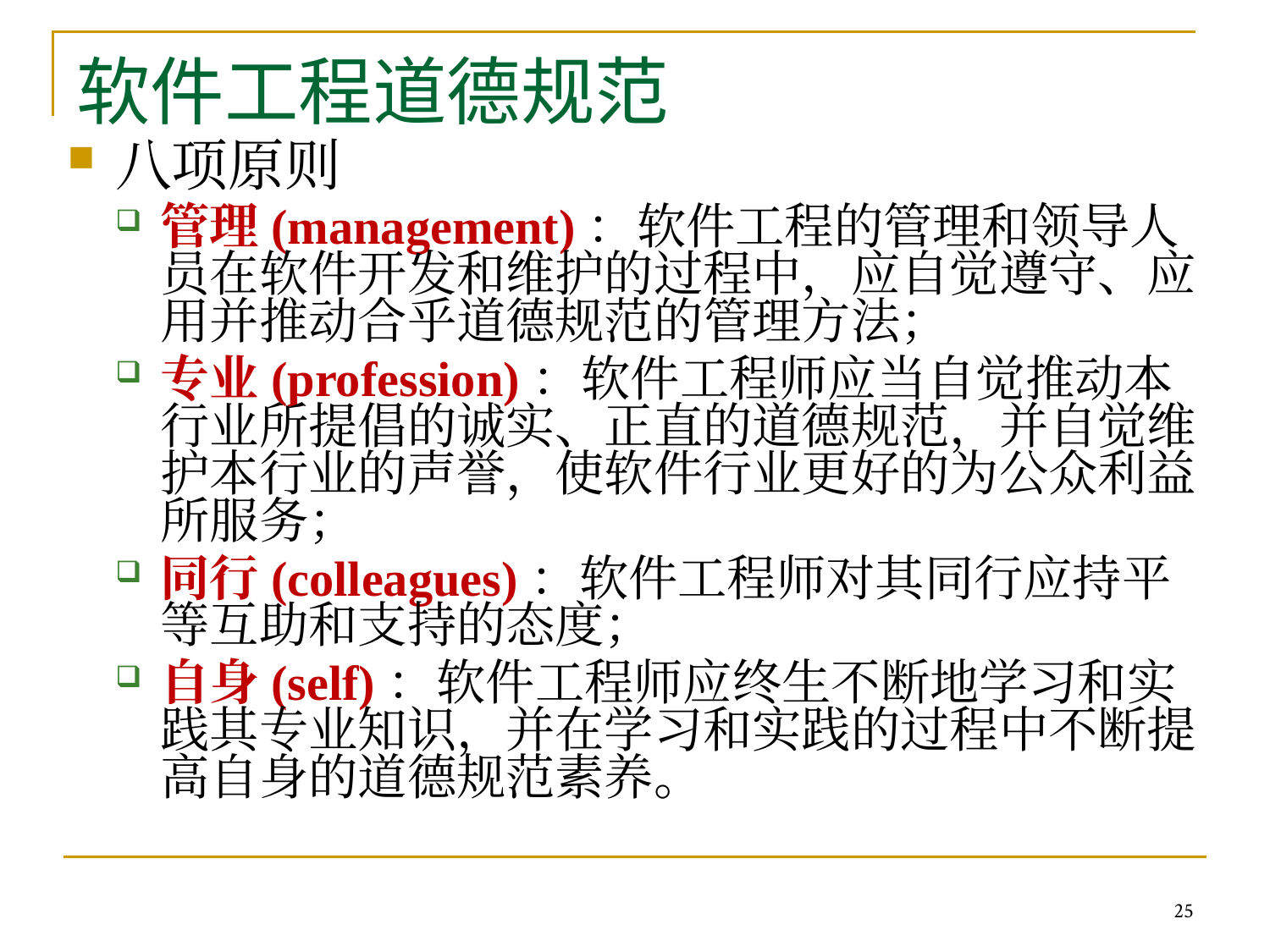

# 软件工程道德规范
八项原则
管理(management)：软件工程的管理和领导人员在软件开发和维护的过程中，应自觉遵守、应用并推动合乎道德规范的管理方法；
专业(profession)：软件工程师应当自觉推动本行业所提倡的诚实、正直的道德规范，并自觉维护本行业的声誉，使软件行业更好的为公众利益所服务；
同行(colleagues)：软件工程师对其同行应持平等互助和支持的态度；
自身(self)：软件工程师应终生不断地学习和实践其专业知识，并在学习和实践的过程中不断提高自身的道德规范素养。

25